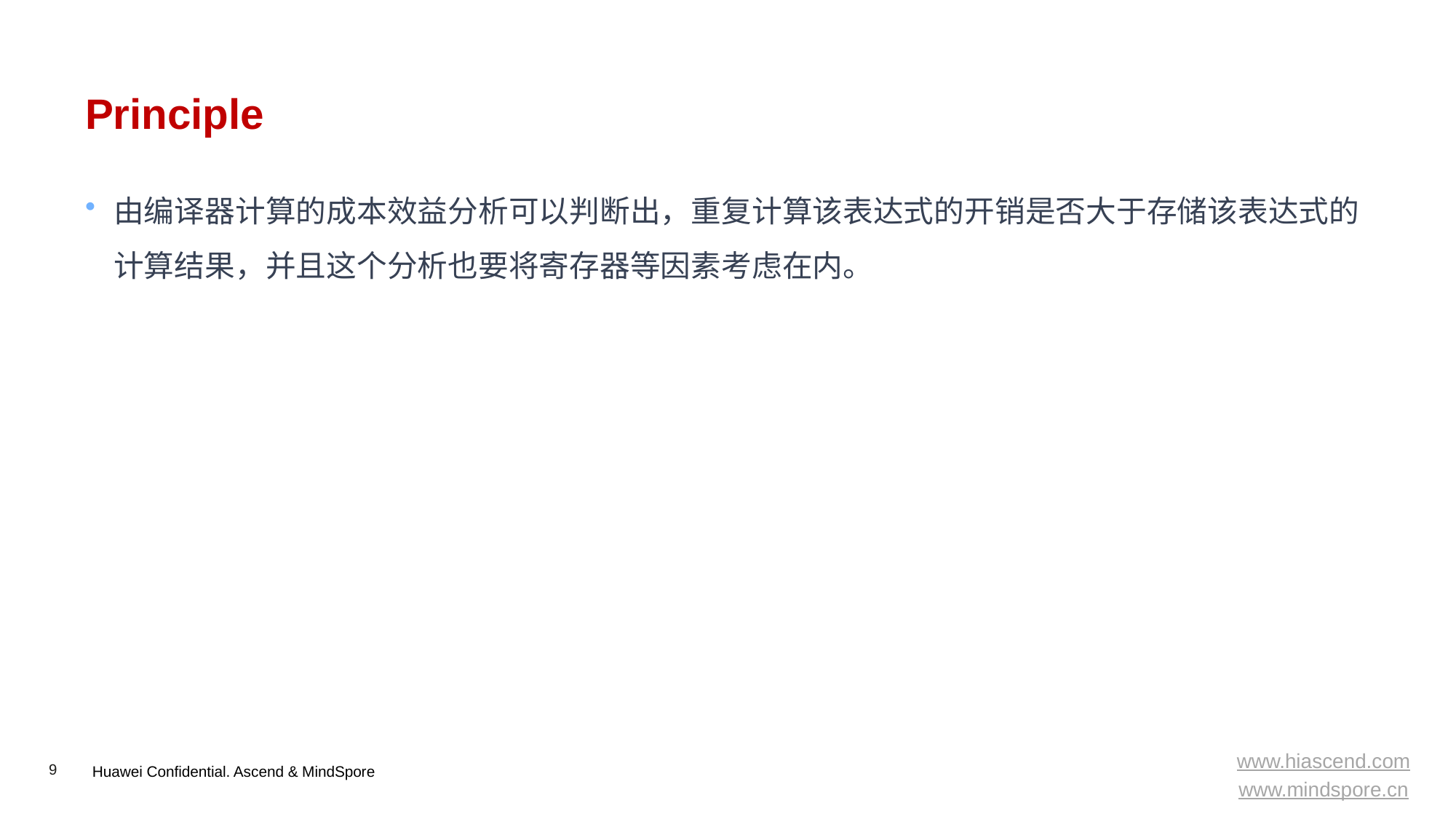

# Principle
由编译器计算的成本效益分析可以判断出，重复计算该表达式的开销是否大于存储该表达式的计算结果，并且这个分析也要将寄存器等因素考虑在内。